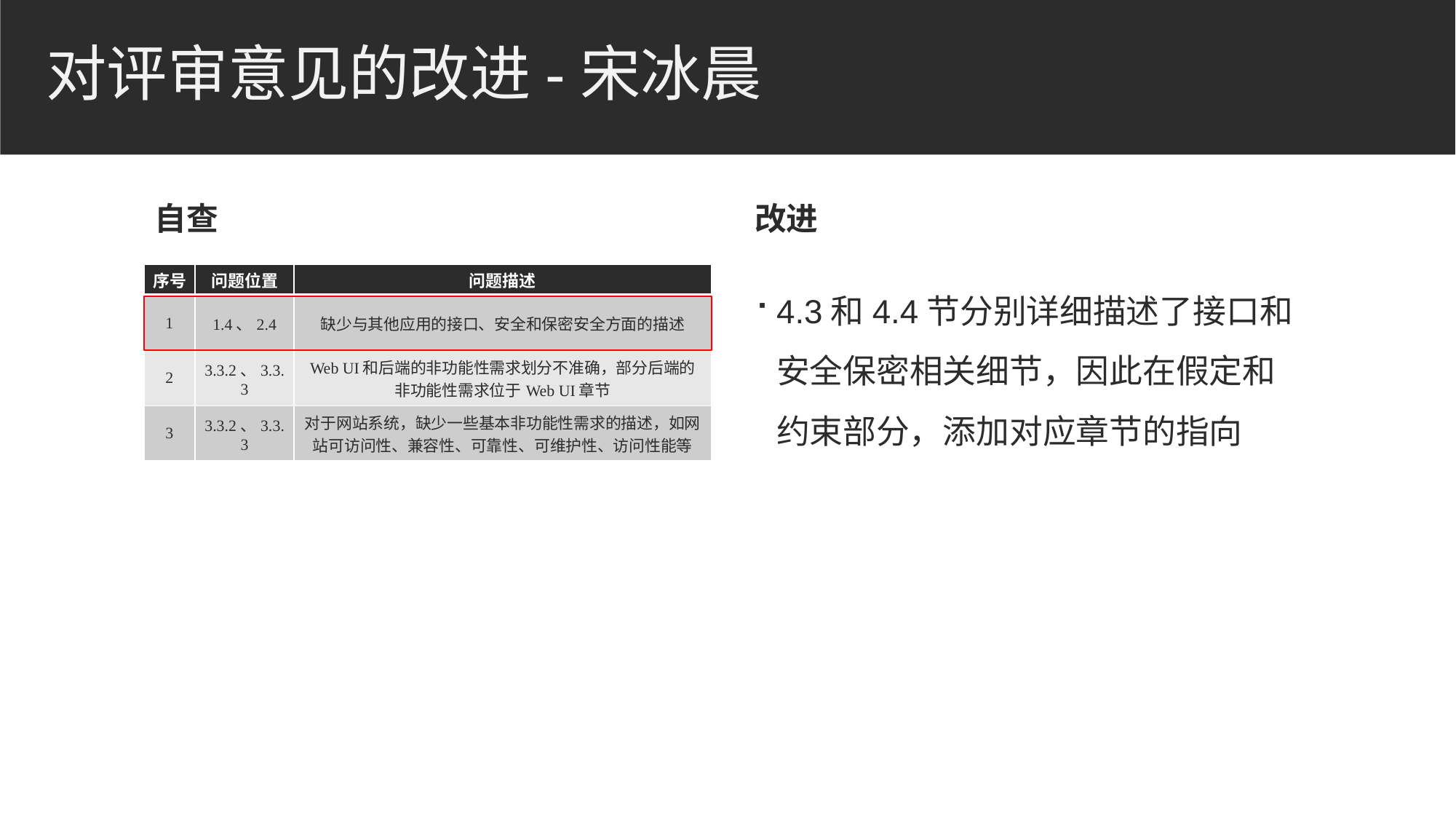

# 对评审意见的改进-宋冰晨
自查
改进
4.3和4.4节分别详细描述了接口和安全保密相关细节，因此在假定和约束部分，添加对应章节的指向
| 序号 | 问题位置 | 问题描述 |
| --- | --- | --- |
| 1 | 1.4、2.4 | 缺少与其他应用的接口、安全和保密安全方面的描述 |
| 2 | 3.3.2、3.3.3 | Web UI和后端的非功能性需求划分不准确，部分后端的非功能性需求位于Web UI章节 |
| 3 | 3.3.2、3.3.3 | 对于网站系统，缺少一些基本非功能性需求的描述，如网站可访问性、兼容性、可靠性、可维护性、访问性能等 |